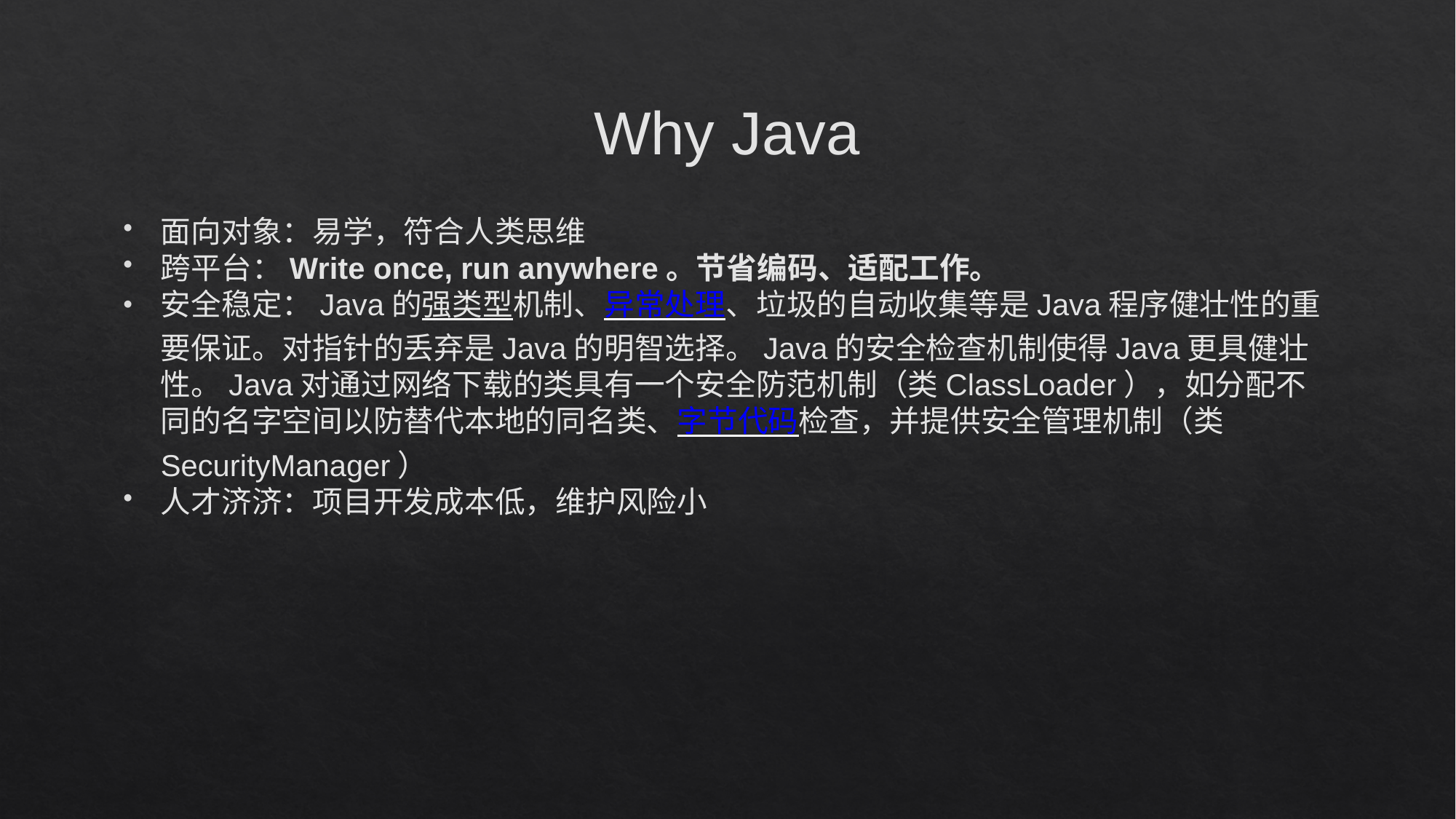

Why Java
面向对象：易学，符合人类思维
跨平台：Write once, run anywhere。节省编码、适配工作。
安全稳定：Java的强类型机制、异常处理、垃圾的自动收集等是Java程序健壮性的重要保证。对指针的丢弃是Java的明智选择。Java的安全检查机制使得Java更具健壮性。Java对通过网络下载的类具有一个安全防范机制（类ClassLoader），如分配不同的名字空间以防替代本地的同名类、字节代码检查，并提供安全管理机制（类SecurityManager）
人才济济：项目开发成本低，维护风险小